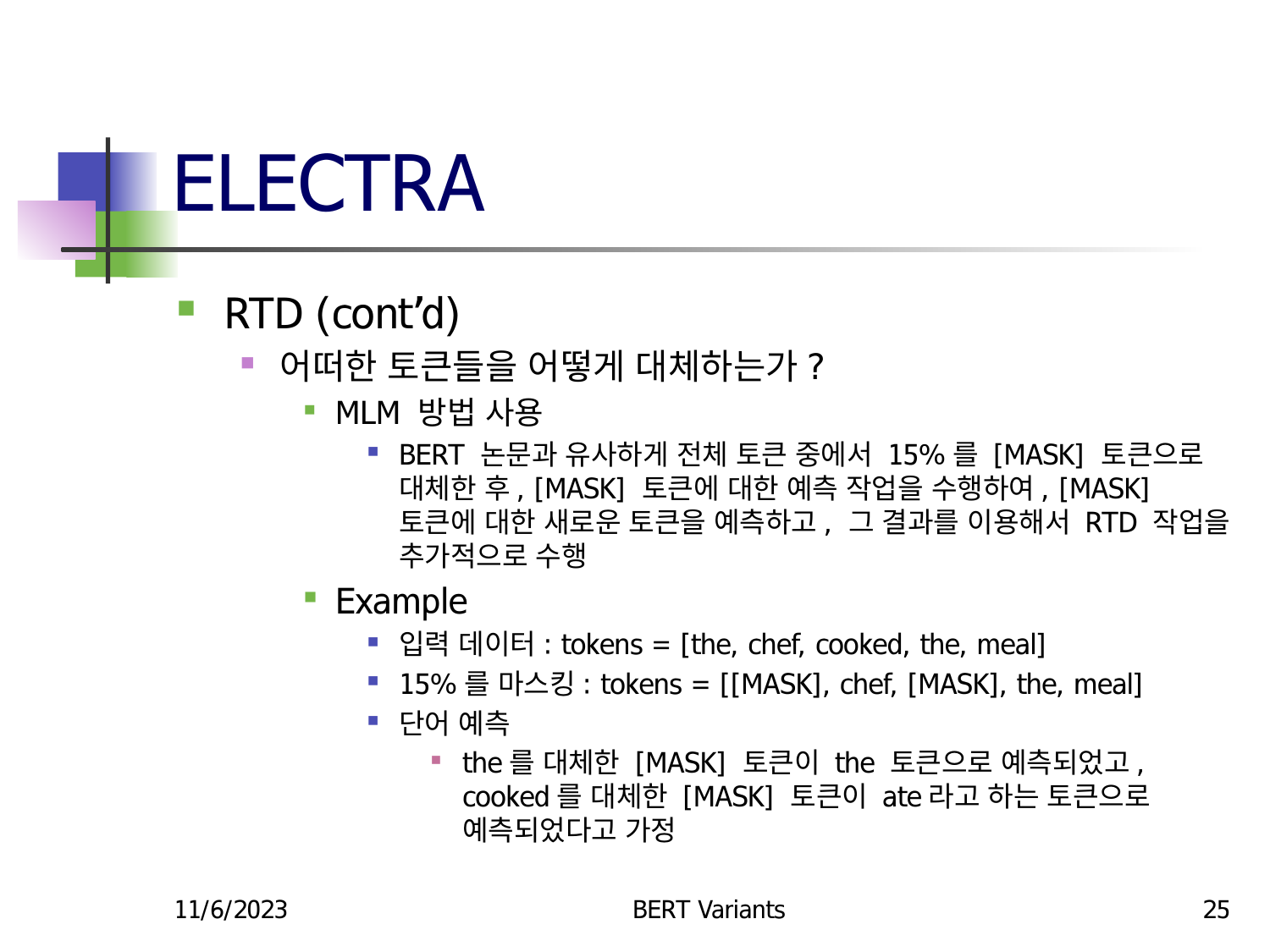

# ELECTRA
RTD (cont’d)
어떠한 토큰들을 어떻게 대체하는가?
MLM 방법 사용
BERT 논문과 유사하게 전체 토큰 중에서 15%를 [MASK] 토큰으로 대체한 후, [MASK] 토큰에 대한 예측 작업을 수행하여, [MASK] 토큰에 대한 새로운 토큰을 예측하고, 그 결과를 이용해서 RTD 작업을 추가적으로 수행
Example
입력 데이터: tokens = [the, chef, cooked, the, meal]
15%를 마스킹: tokens = [[MASK], chef, [MASK], the, meal]
단어 예측
the를 대체한 [MASK] 토큰이 the 토큰으로 예측되었고, cooked를 대체한 [MASK] 토큰이 ate라고 하는 토큰으로 예측되었다고 가정
11/6/2023
BERT Variants
25